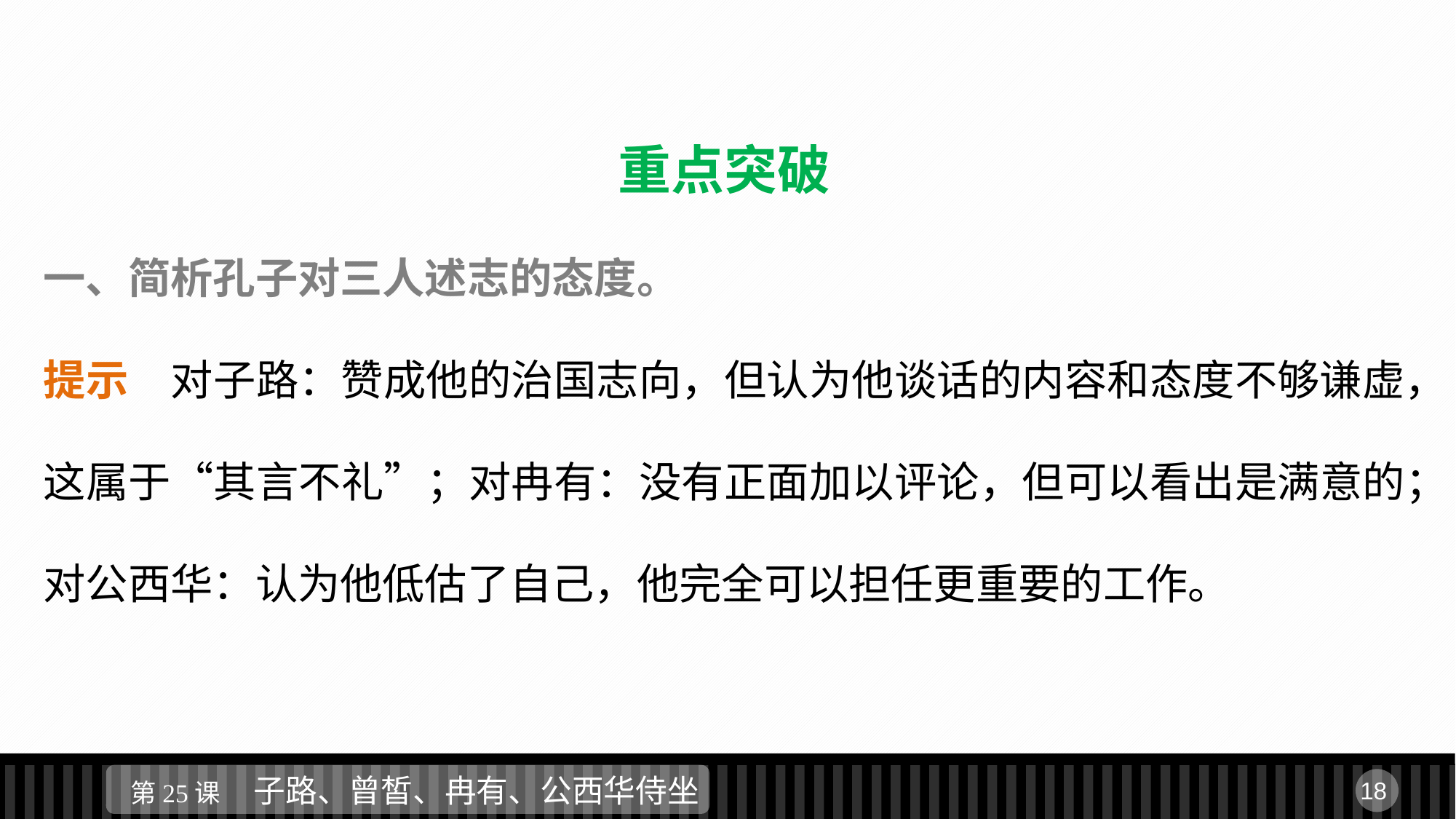

重点突破
一、简析孔子对三人述志的态度。
提示　对子路：赞成他的治国志向，但认为他谈话的内容和态度不够谦虚，这属于“其言不礼”；对冉有：没有正面加以评论，但可以看出是满意的；对公西华：认为他低估了自己，他完全可以担任更重要的工作。